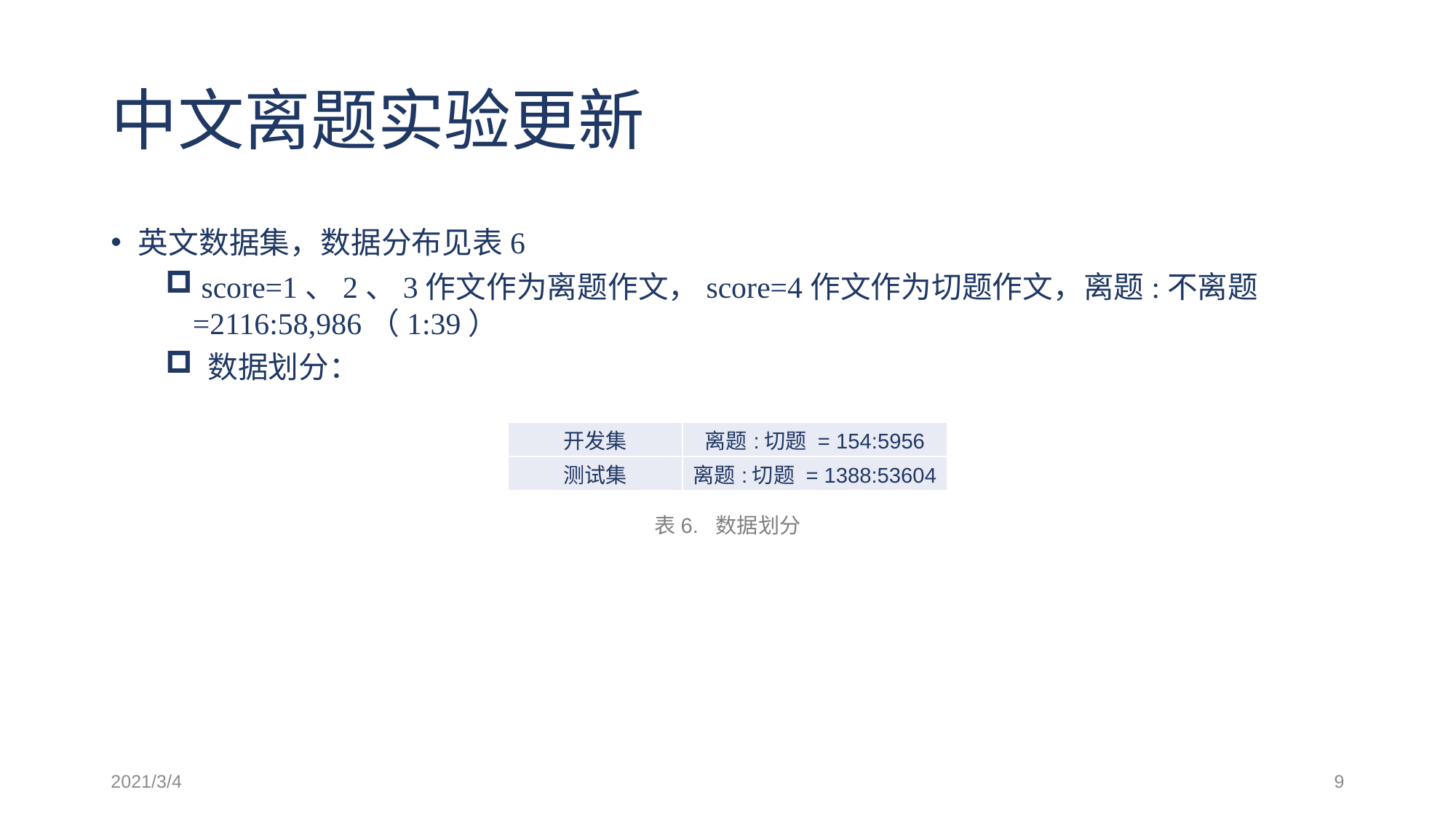

# 中文离题实验更新
英文数据集，数据分布见表6
 score=1、2、3作文作为离题作文，score=4作文作为切题作文，离题:不离题=2116:58,986（1:39）
 数据划分：
| 开发集 | 离题:切题 = 154:5956 |
| --- | --- |
| 测试集 | 离题:切题 = 1388:53604 |
表6.  数据划分
2021/3/4
9